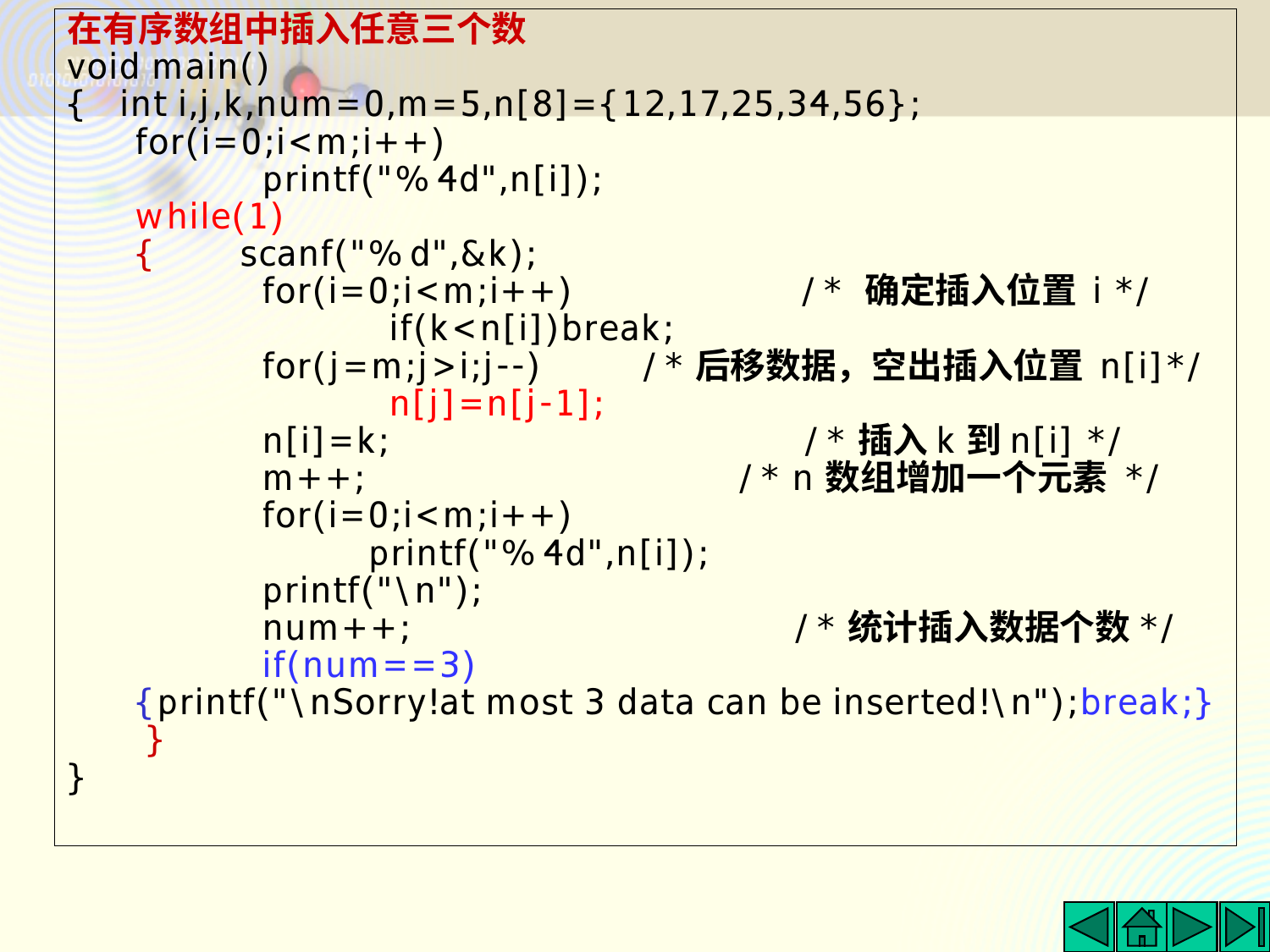

在有序数组中插入任意三个数
void main()
{   int i,j,k,num=0,m=5,n[8]={12,17,25,34,56};
	  for(i=0;i<m;i++)
		  printf("%4d",n[i]);
	  while(1)
	  {        scanf("%d",&k);
		  for(i=0;i<m;i++)                      /* 确定插入位置 i */
			  if(k<n[i])break;
		  for(j=m;j>i;j--)	  /*后移数据，空出插入位置 n[i]*/
			  n[j]=n[j-1];
		  n[i]=k;                                        /*插入k到n[i] */
		  m++;                                    /* n数组增加一个元素 */
		  for(i=0;i<m;i++)
			printf("%4d",n[i]);
		  printf("\n");
		  num++;                                     /*统计插入数据个数*/
		  if(num==3)
	  {printf("\nSorry!at most 3 data can be inserted!\n");break;}
	   }
}